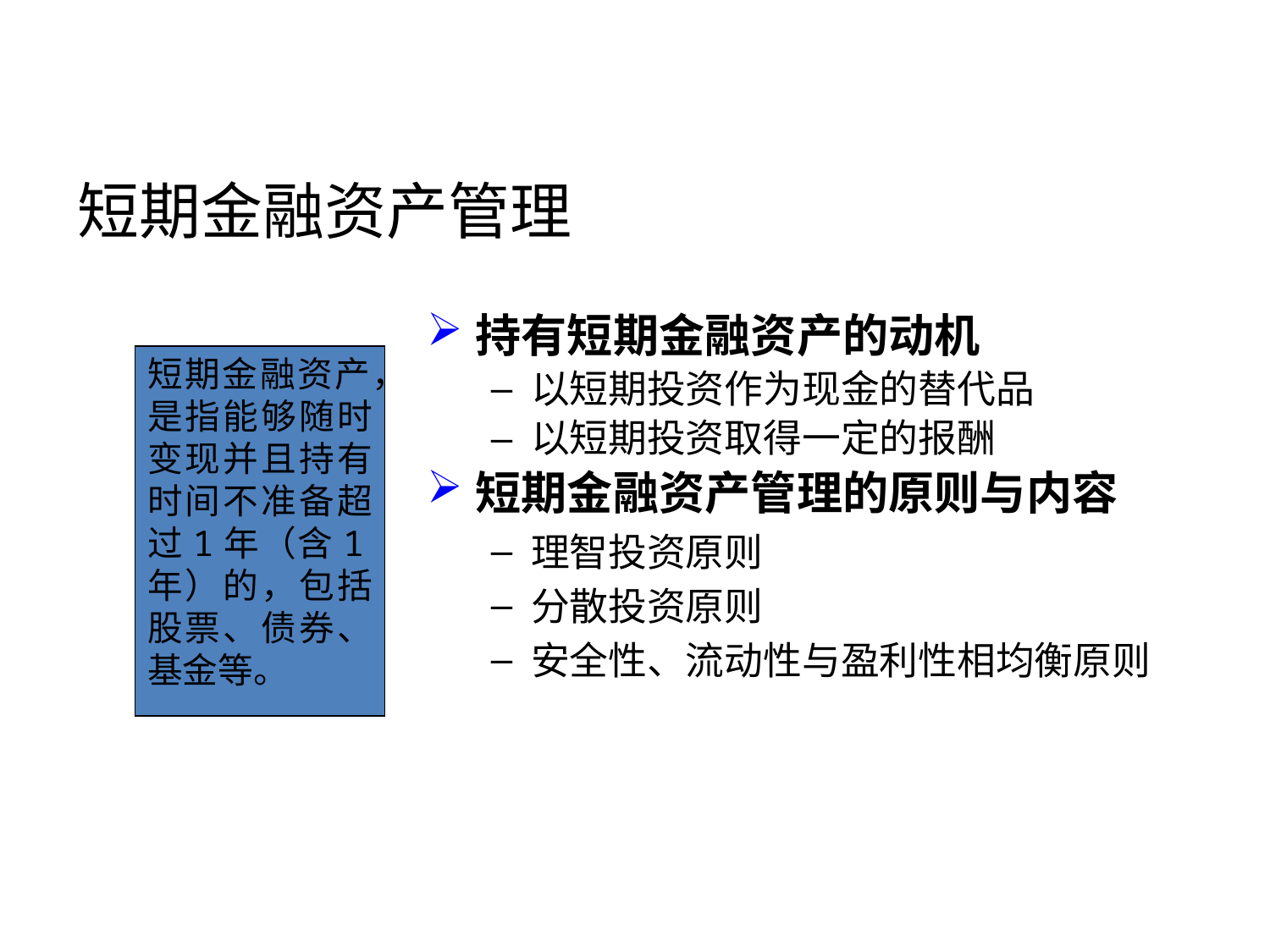

短期金融资产管理
持有短期金融资产的动机
以短期投资作为现金的替代品
以短期投资取得一定的报酬
短期金融资产管理的原则与内容
理智投资原则
分散投资原则
安全性、流动性与盈利性相均衡原则

短期金融资产，是指能够随时变现并且持有时间不准备超过1年（含1年）的，包括股票、债券、基金等。